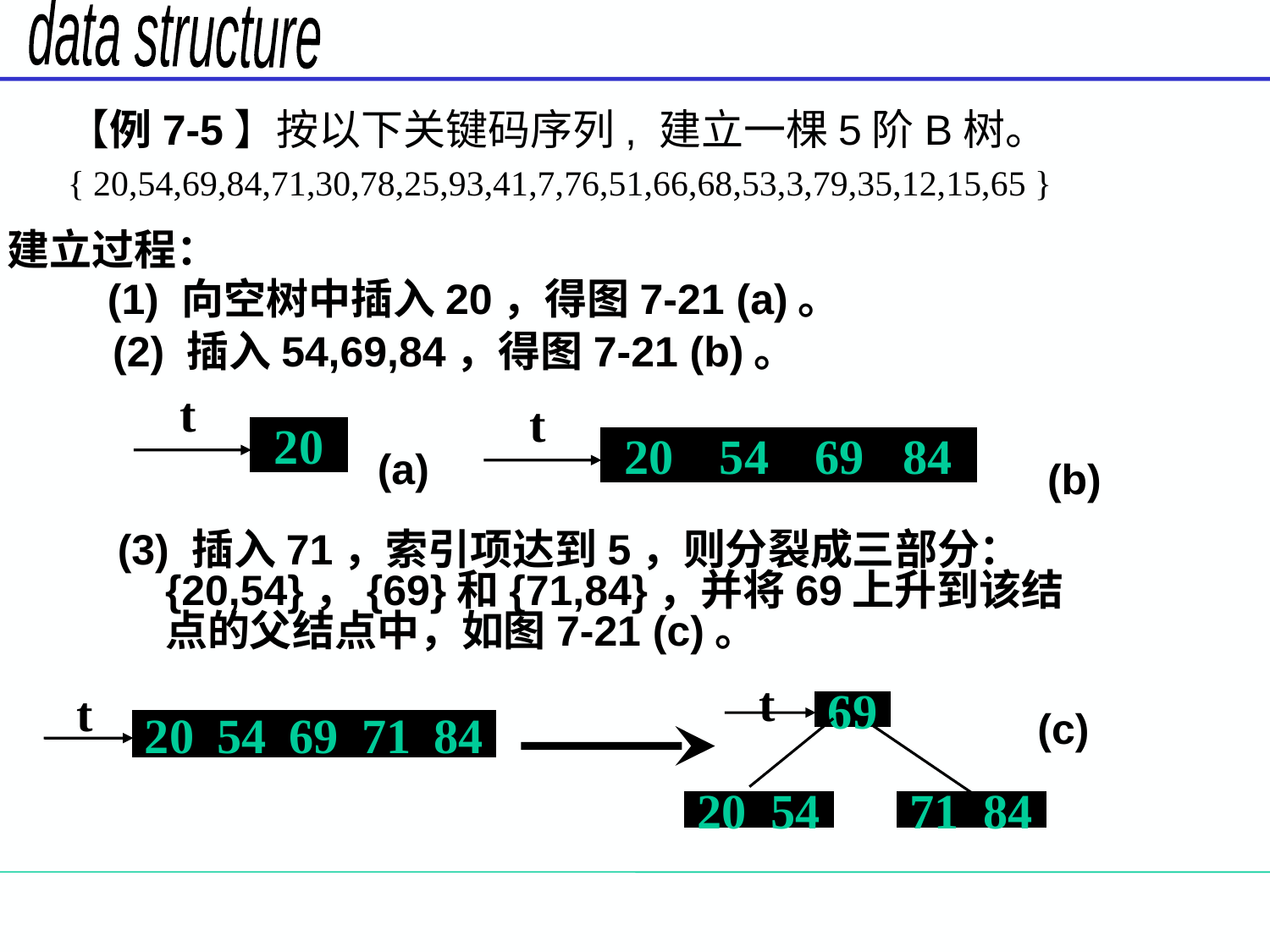

【例7-5】按以下关键码序列, 建立一棵5阶B树。
{ 20,54,69,84,71,30,78,25,93,41,7,76,51,66,68,53,3,79,35,12,15,65 }

建立过程：
(1) 向空树中插入20，得图7-21 (a)。
(2) 插入54,69,84，得图7-21 (b)。
t
20

(a)
t
20

54
69
84
(b)
(3) 插入71，索引项达到5，则分裂成三部分：{20,54}，{69}和{71,84}，并将69上升到该结点的父结点中，如图7-21 (c)。
t
69

20
54
71
84
t
20

54
69
71
84

(c)